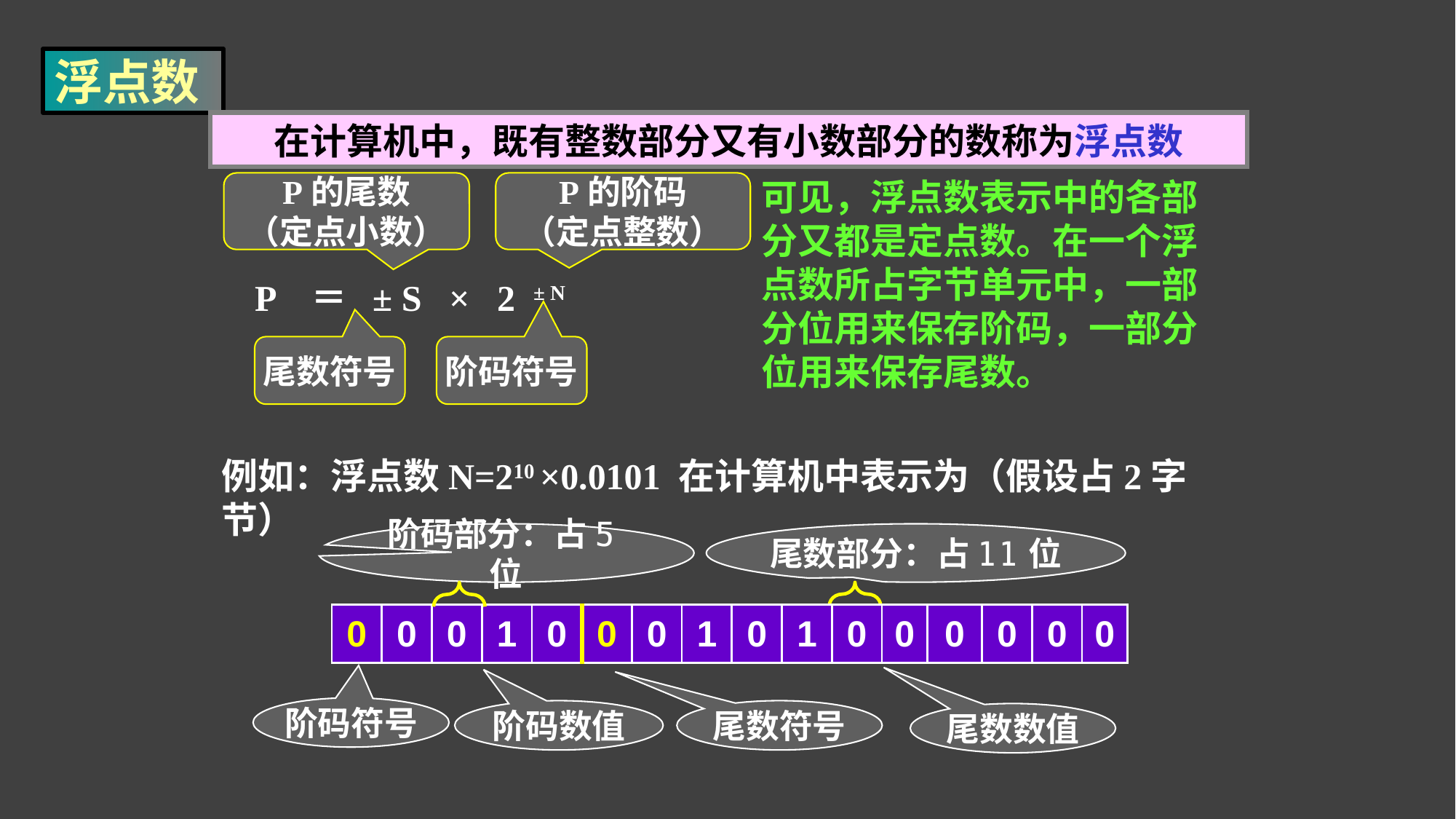

浮点数
在计算机中，既有整数部分又有小数部分的数称为浮点数
可见，浮点数表示中的各部分又都是定点数。在一个浮点数所占字节单元中，一部分位用来保存阶码，一部分位用来保存尾数。
P的尾数
（定点小数）
P的阶码
（定点整数）
P   ＝  ± S   ×   2  ± N
尾数符号
阶码符号
例如：浮点数N=210 ×0.0101 在计算机中表示为（假设占2字节）
阶码部分：占5位
尾数部分：占11位

| 0 | 0 | 0 | 1 | 0 | 0 | 0 | 1 | 0 | 1 | 0 | 0 | 0 | 0 | 0 | 0 |
| --- | --- | --- | --- | --- | --- | --- | --- | --- | --- | --- | --- | --- | --- | --- | --- |
阶码符号
阶码数值
尾数符号
尾数数值